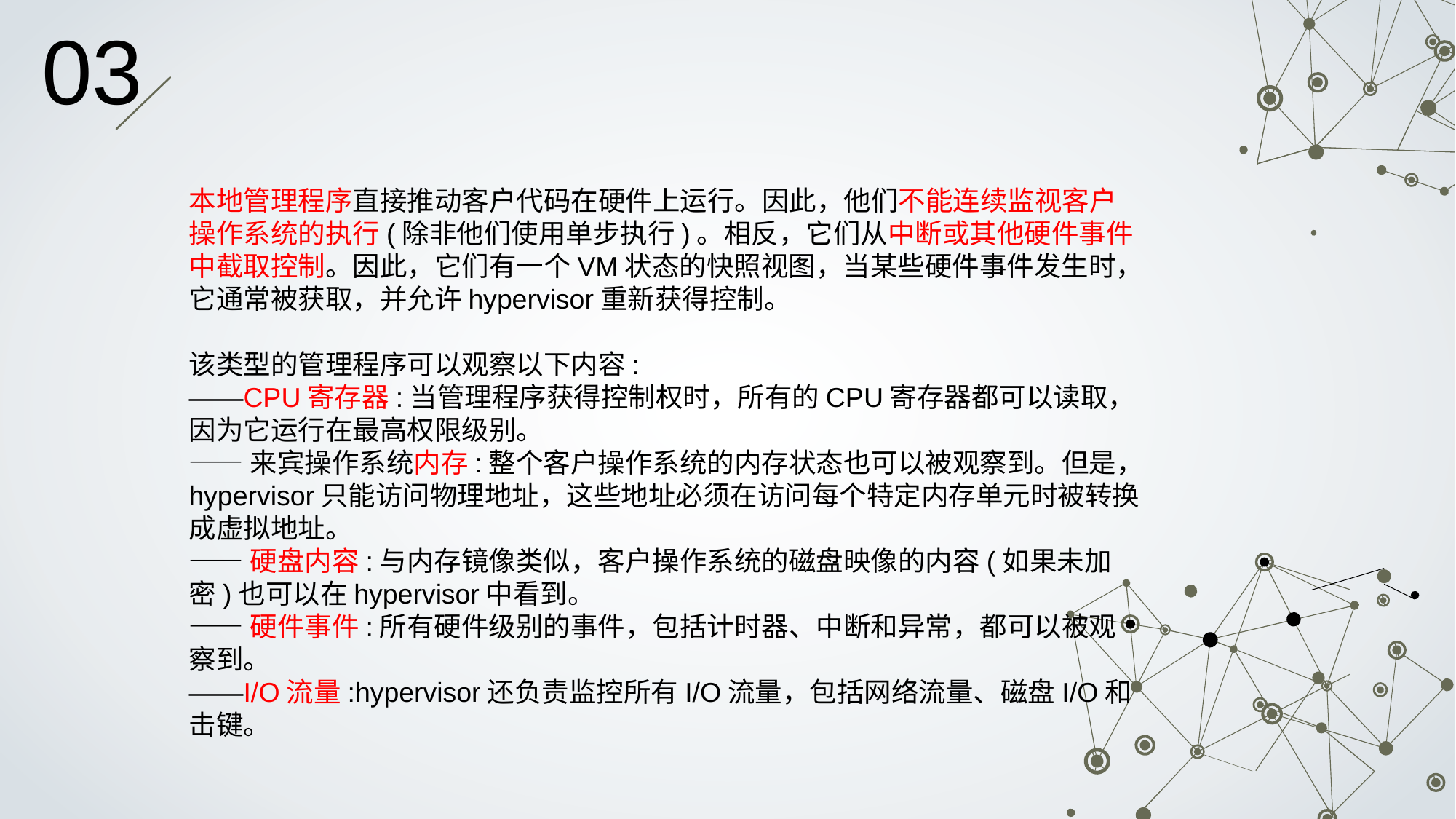

03
本地管理程序直接推动客户代码在硬件上运行。因此，他们不能连续监视客户操作系统的执行(除非他们使用单步执行)。相反，它们从中断或其他硬件事件中截取控制。因此，它们有一个VM状态的快照视图，当某些硬件事件发生时，它通常被获取，并允许hypervisor重新获得控制。

该类型的管理程序可以观察以下内容:
——CPU寄存器:当管理程序获得控制权时，所有的CPU寄存器都可以读取，因为它运行在最高权限级别。
——来宾操作系统内存:整个客户操作系统的内存状态也可以被观察到。但是，hypervisor只能访问物理地址，这些地址必须在访问每个特定内存单元时被转换成虚拟地址。
——硬盘内容:与内存镜像类似，客户操作系统的磁盘映像的内容(如果未加密)也可以在hypervisor中看到。
——硬件事件:所有硬件级别的事件，包括计时器、中断和异常，都可以被观察到。
——I/O流量:hypervisor还负责监控所有I/O流量，包括网络流量、磁盘I/O和击键。